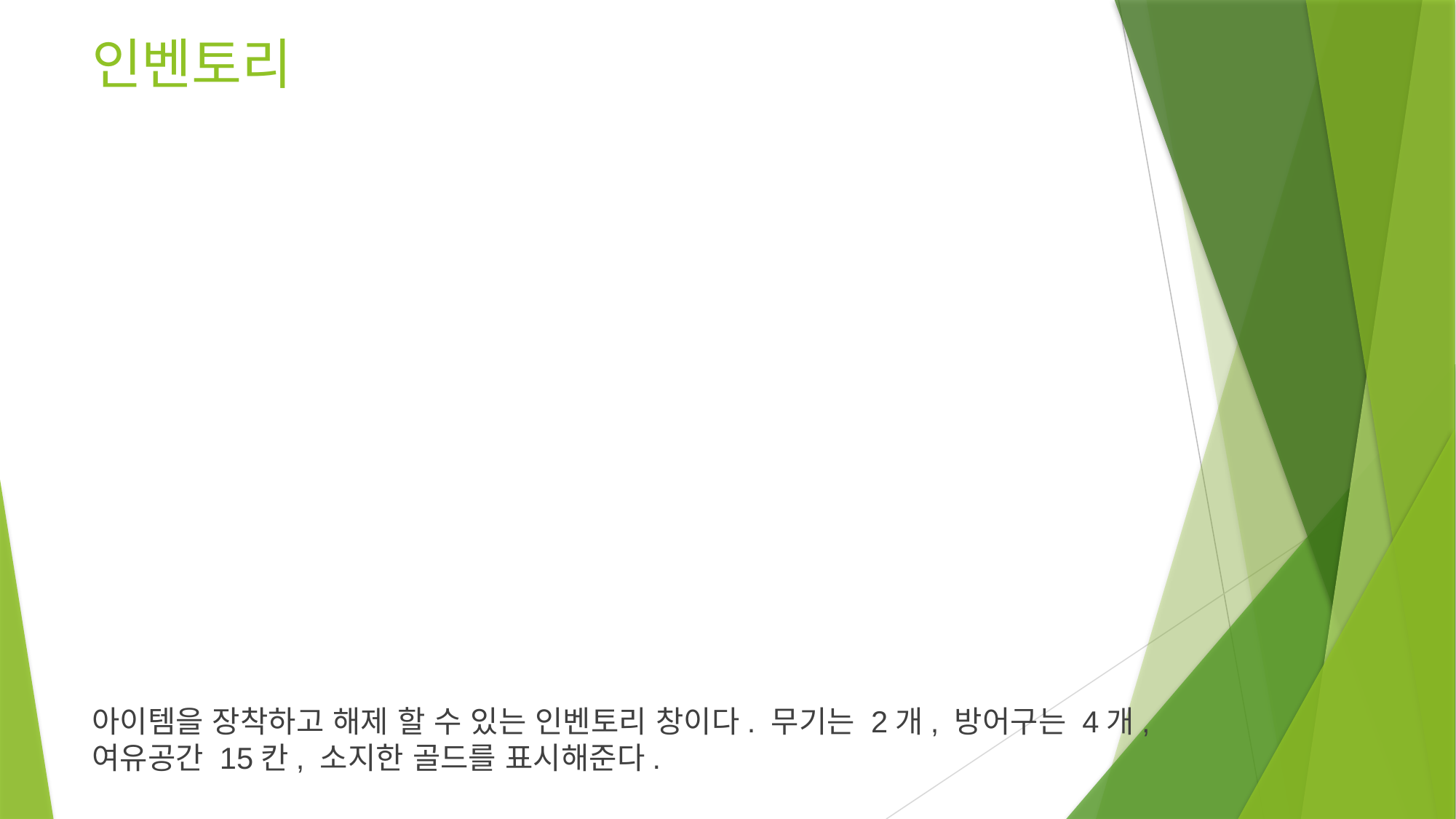

# 인벤토리
아이템을 장착하고 해제 할 수 있는 인벤토리 창이다. 무기는 2개, 방어구는 4개, 여유공간 15칸, 소지한 골드를 표시해준다.